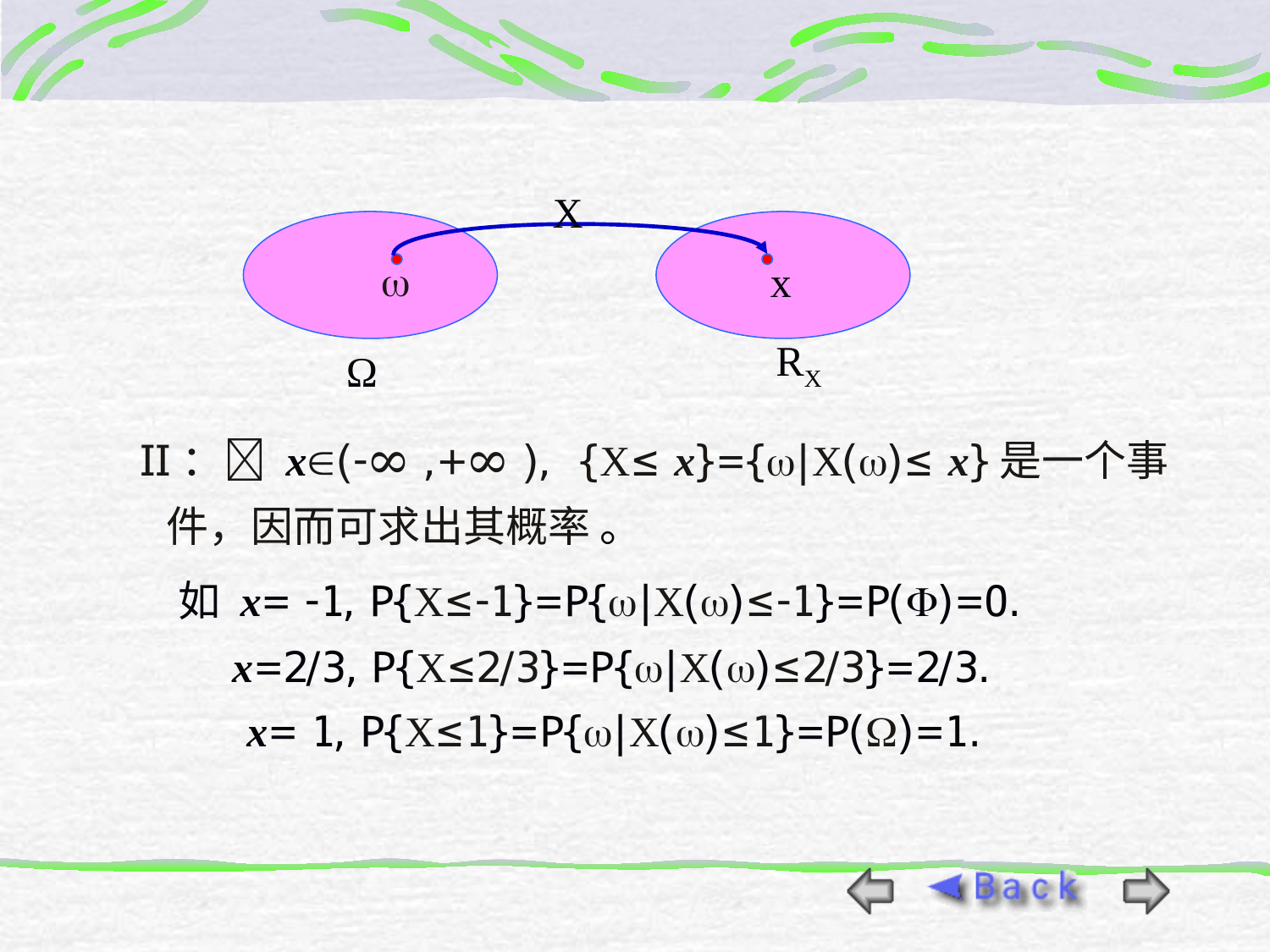

X

ω
x

RX
Ω
II：∀ x∈(-∞ ,+∞ ),  {X≤ x}={ω|X(ω)≤ x}是一个事件，因而可求出其概率 。
   如 x= -1, P{X≤-1}=P{ω|X(ω)≤-1}=P(Φ)=0.
     x=2/3, P{X≤2/3}=P{ω|X(ω)≤2/3}=2/3.
x= 1, P{X≤1}=P{ω|X(ω)≤1}=P(Ω)=1.